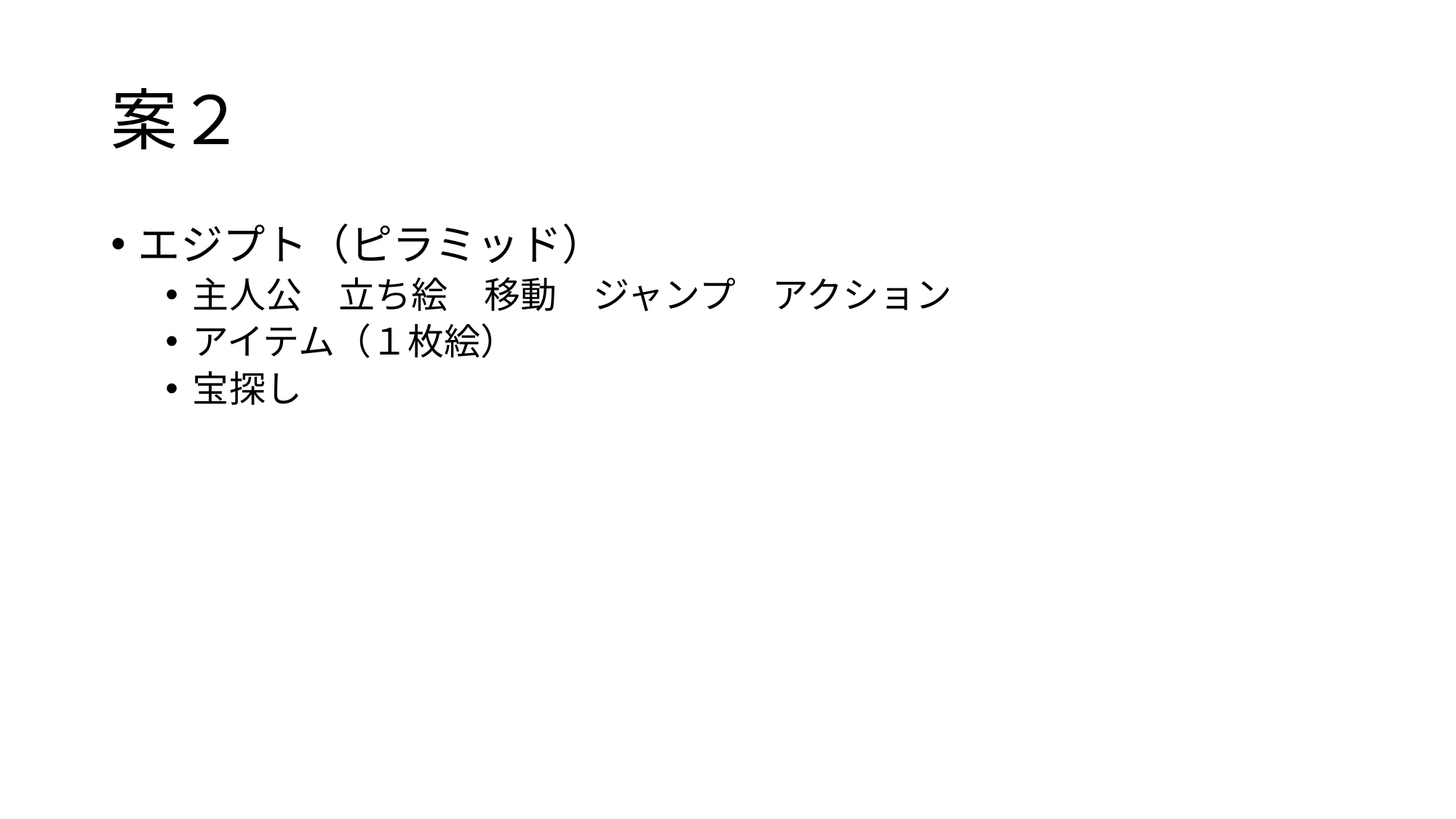

# 案２
エジプト（ピラミッド）
主人公　立ち絵　移動　ジャンプ　アクション
アイテム（１枚絵）
宝探し